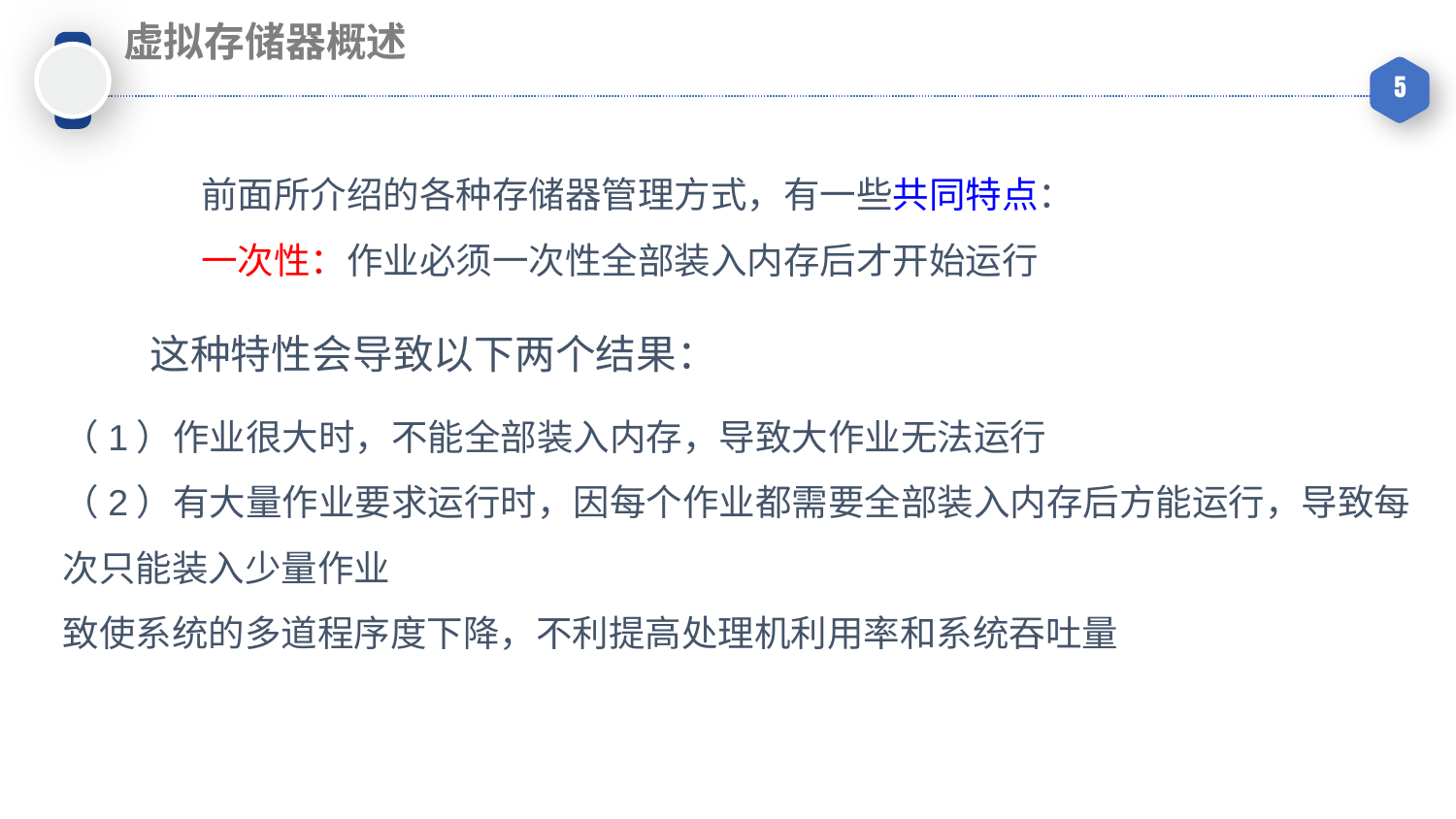

虚拟存储器概述
前面所介绍的各种存储器管理方式，有一些共同特点：
一次性：作业必须一次性全部装入内存后才开始运行
这种特性会导致以下两个结果：
（1）作业很大时，不能全部装入内存，导致大作业无法运行
（2）有大量作业要求运行时，因每个作业都需要全部装入内存后方能运行，导致每次只能装入少量作业
致使系统的多道程序度下降，不利提高处理机利用率和系统吞吐量